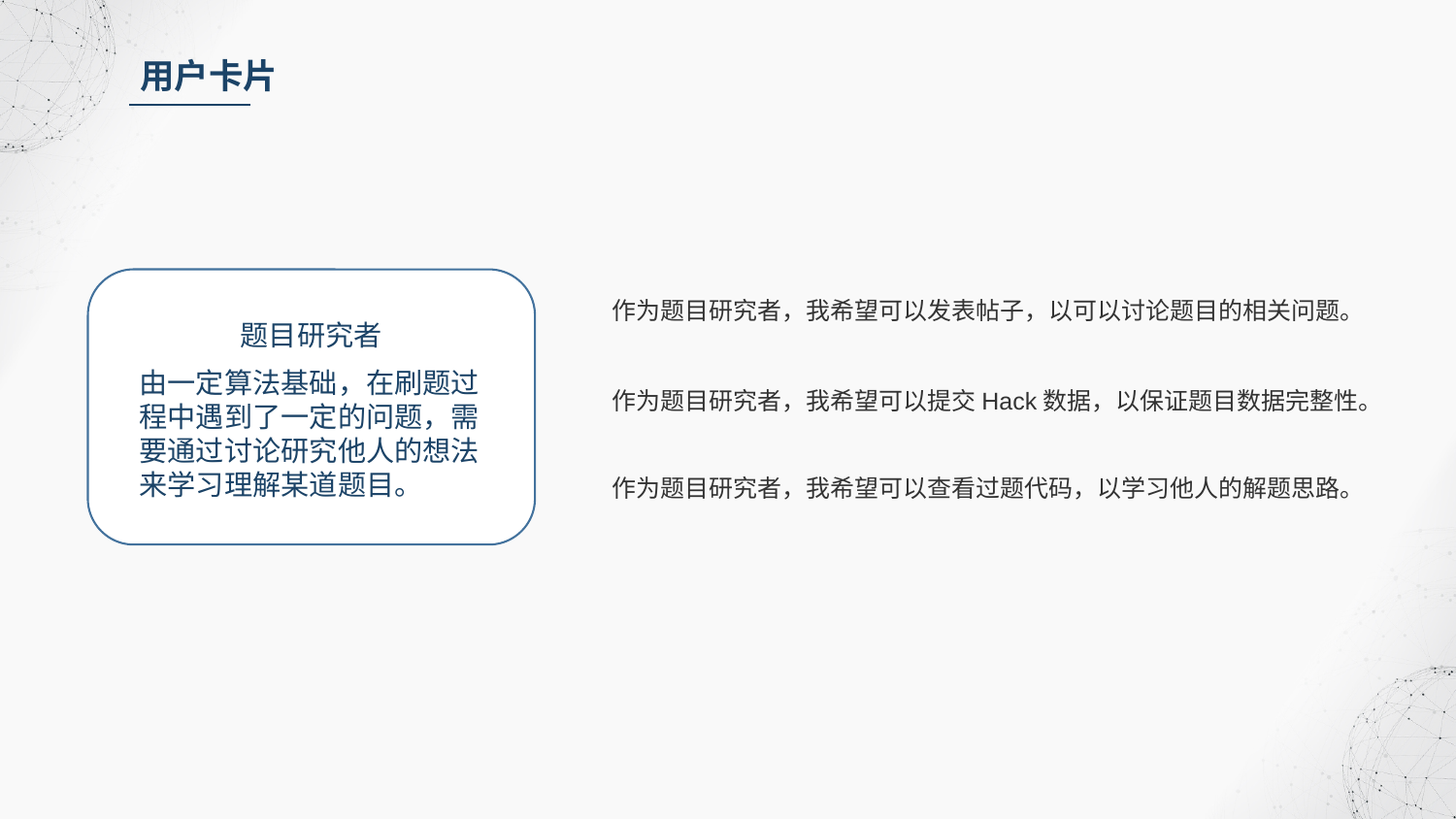

用户卡片

题目研究者
由一定算法基础，在刷题过程中遇到了一定的问题，需要通过讨论研究他人的想法来学习理解某道题目。
作为题目研究者，我希望可以发表帖子，以可以讨论题目的相关问题。
作为题目研究者，我希望可以提交Hack数据，以保证题目数据完整性。
作为题目研究者，我希望可以查看过题代码，以学习他人的解题思路。